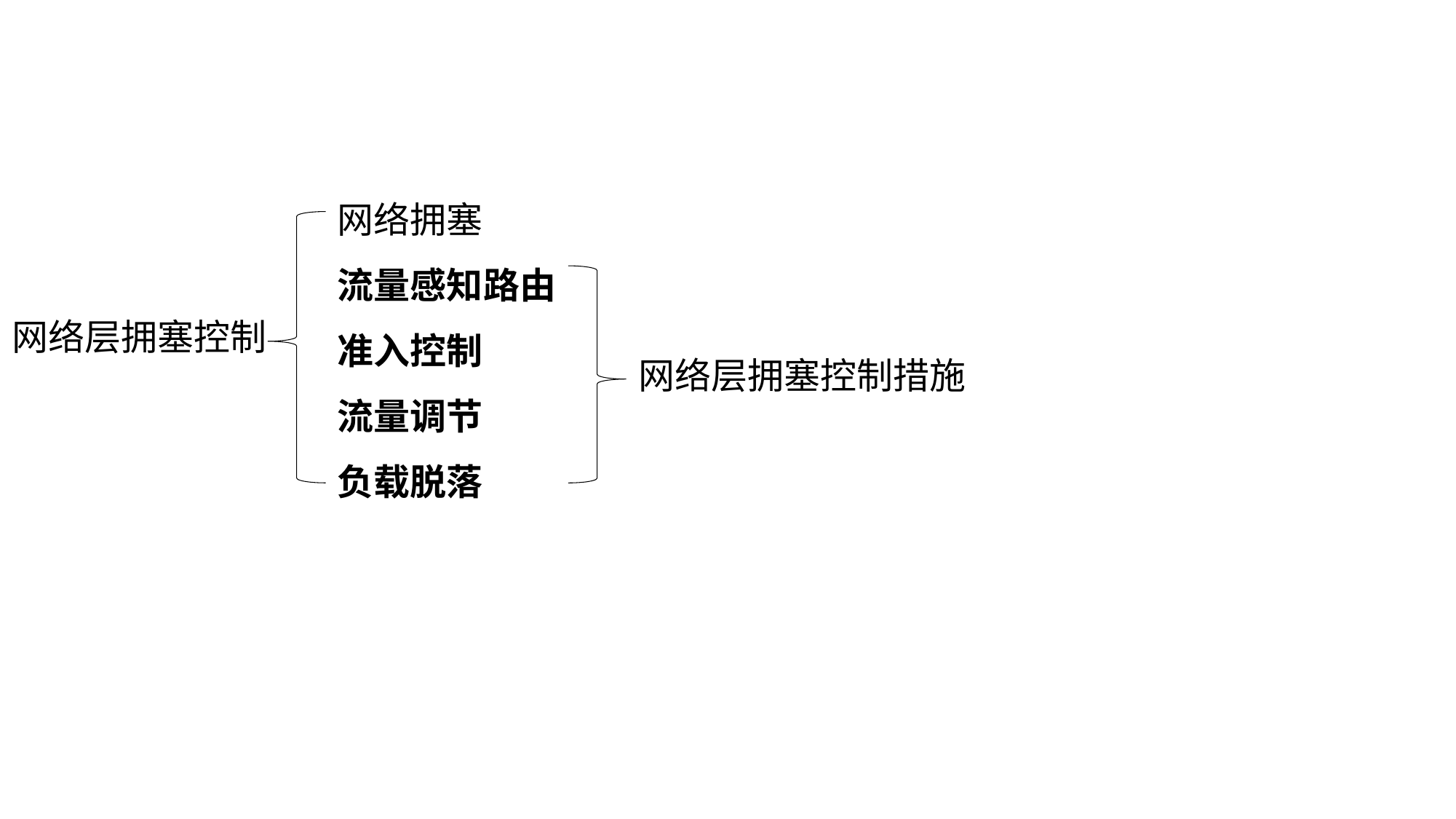

网络拥塞
流量感知路由
准入控制
流量调节
负载脱落

网络层拥塞控制
网络层拥塞控制措施